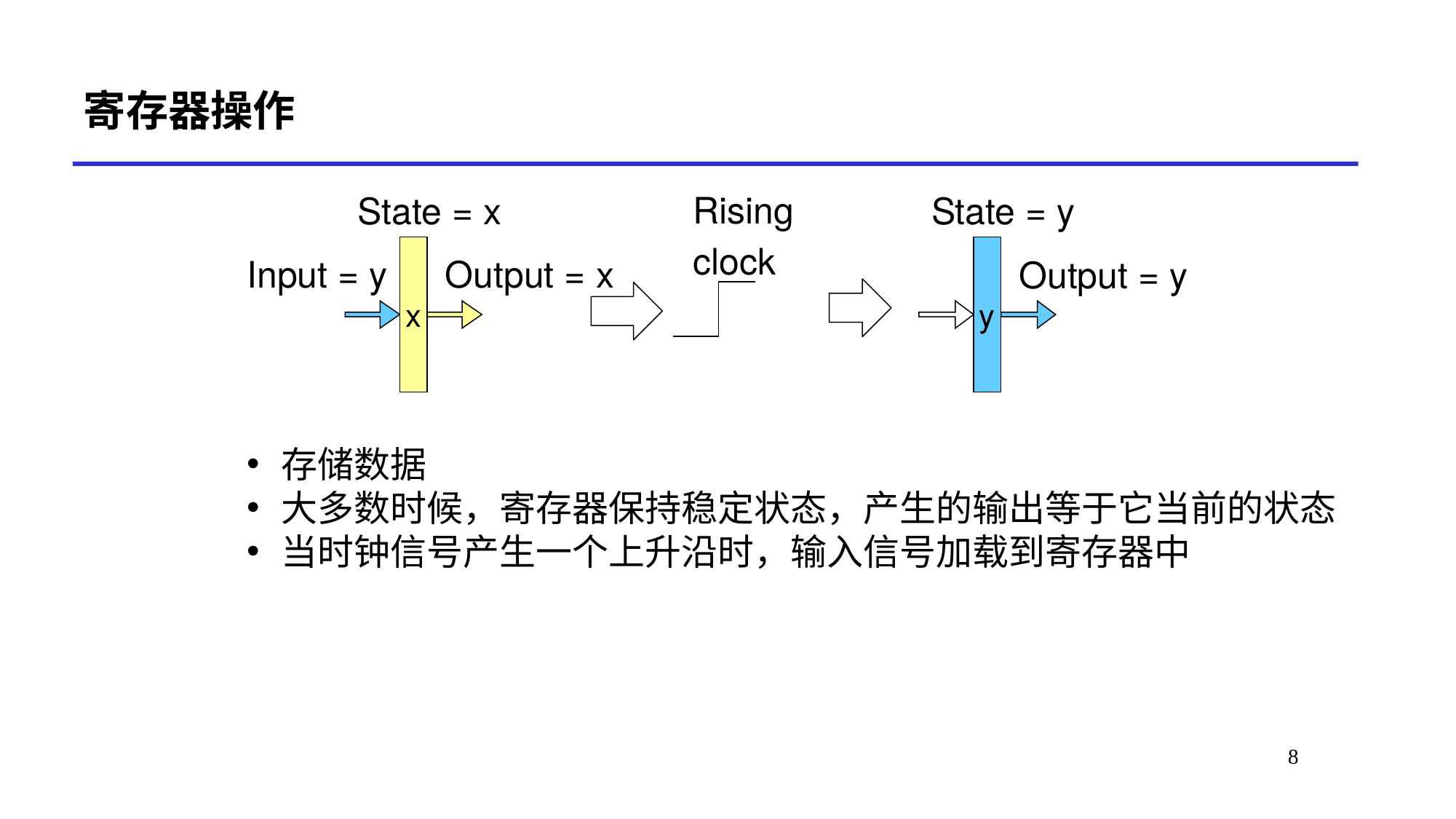

# 寄存器操作
Rising
clock

State = x
State = y
y
Output = y

x
Input = y
Output = x

存储数据
大多数时候，寄存器保持稳定状态，产生的输出等于它当前的状态
当时钟信号产生一个上升沿时，输入信号加载到寄存器中
8